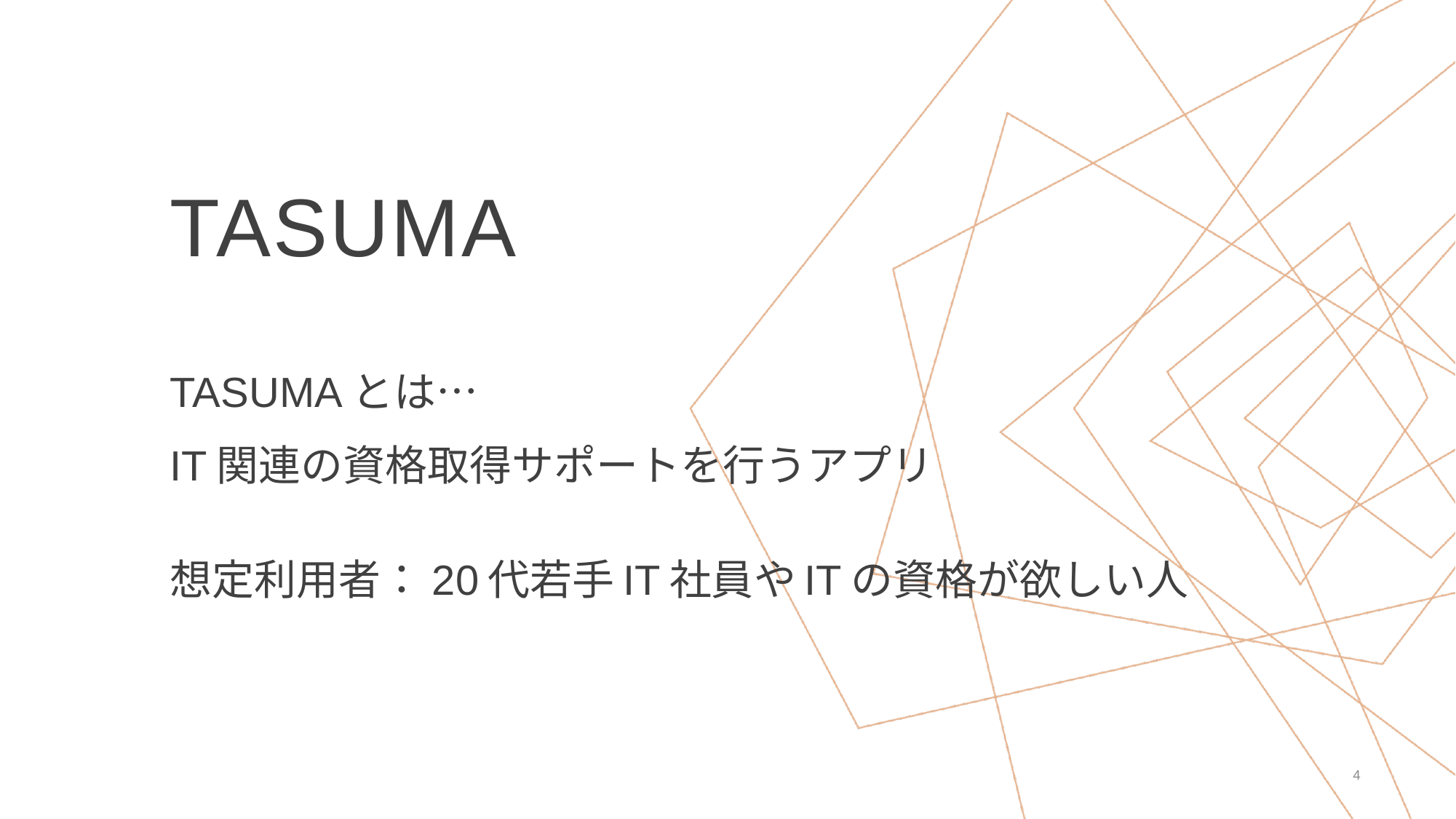

# TASUMA
TASUMAとは…
IT関連の資格取得サポートを行うアプリ

想定利用者：20代若手IT社員やITの資格が欲しい人

4